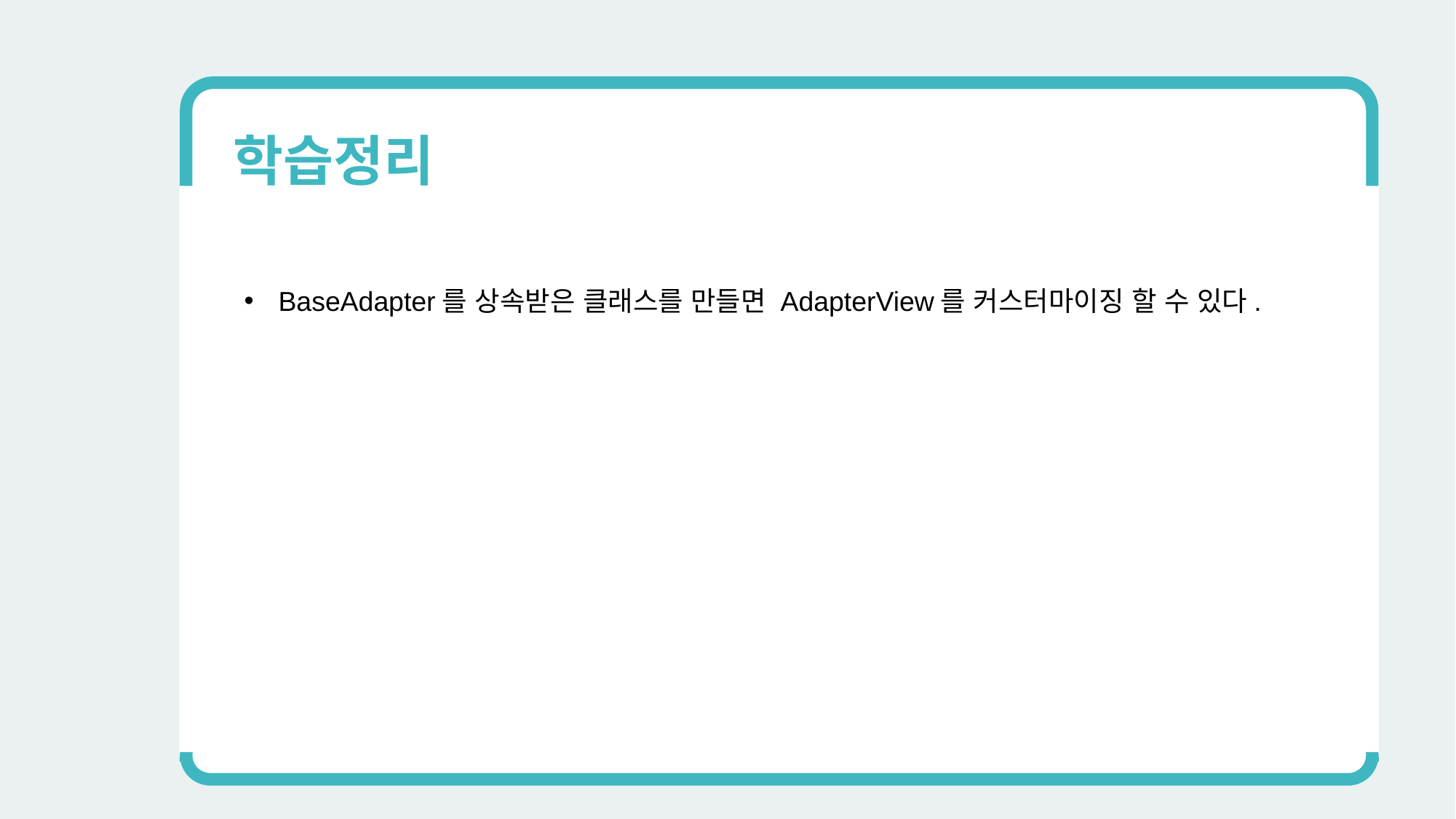

학습정리

BaseAdapter를 상속받은 클래스를 만들면 AdapterView를 커스터마이징 할 수 있다.